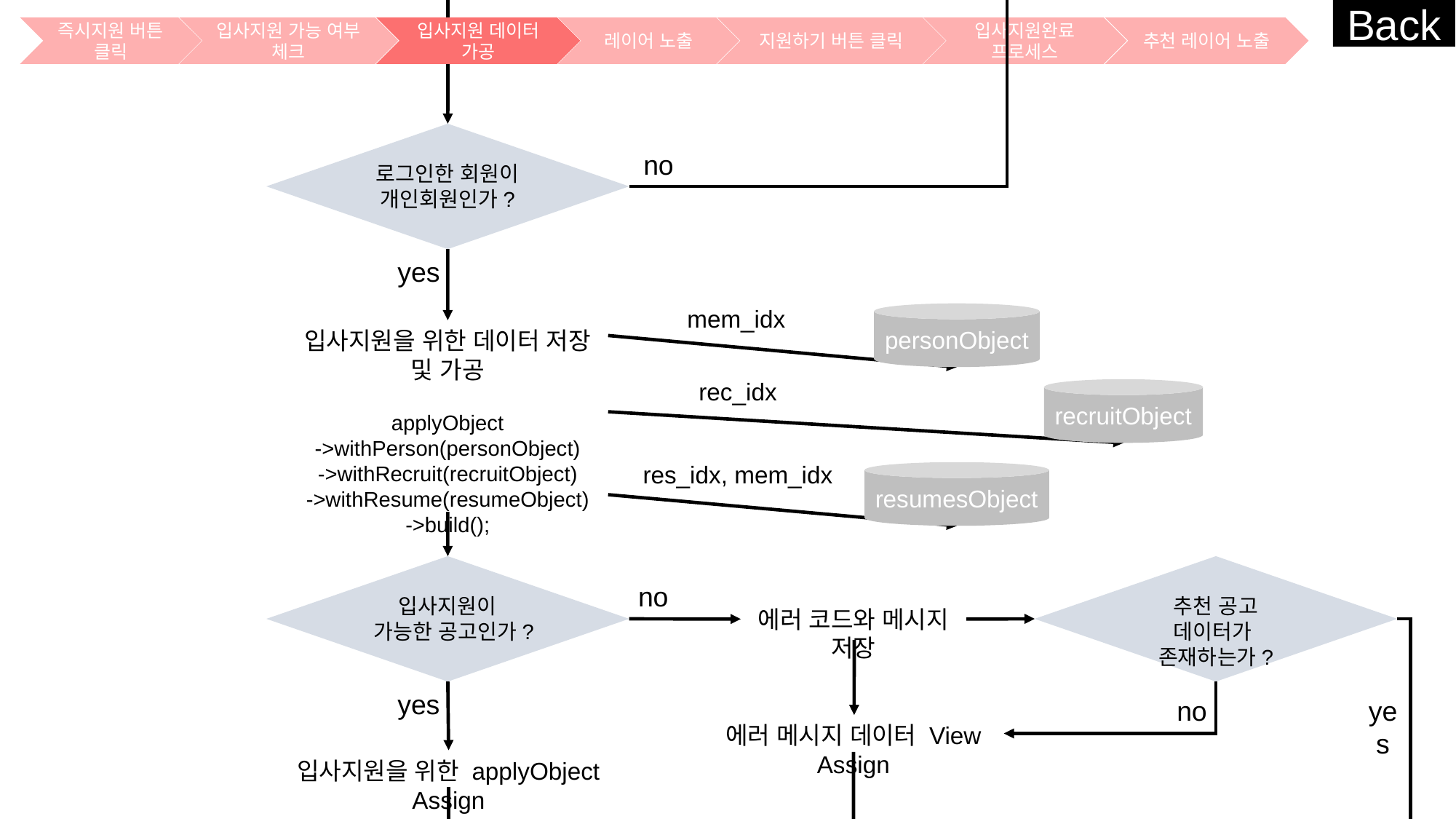

Back
지원하기 버튼 클릭
입사지원완료 프로세스
레이어 노출
즉시지원 버튼 클릭
입사지원 가능 여부 체크
입사지원 데이터 가공
추천 레이어 노출
로그인한 회원이 개인회원인가?
no
yes
mem_idx
personObject
입사지원을 위한 데이터 저장 및 가공

applyObject
->withPerson(personObject)
->withRecruit(recruitObject)
->withResume(resumeObject)
->build();
rec_idx
recruitObject
res_idx, mem_idx
resumesObject
입사지원이 가능한 공고인가?
추천 공고 데이터가
존재하는가?
no
에러 코드와 메시지 저장
yes
no
yes
에러 메시지 데이터 View Assign
입사지원을 위한 applyObject Assign